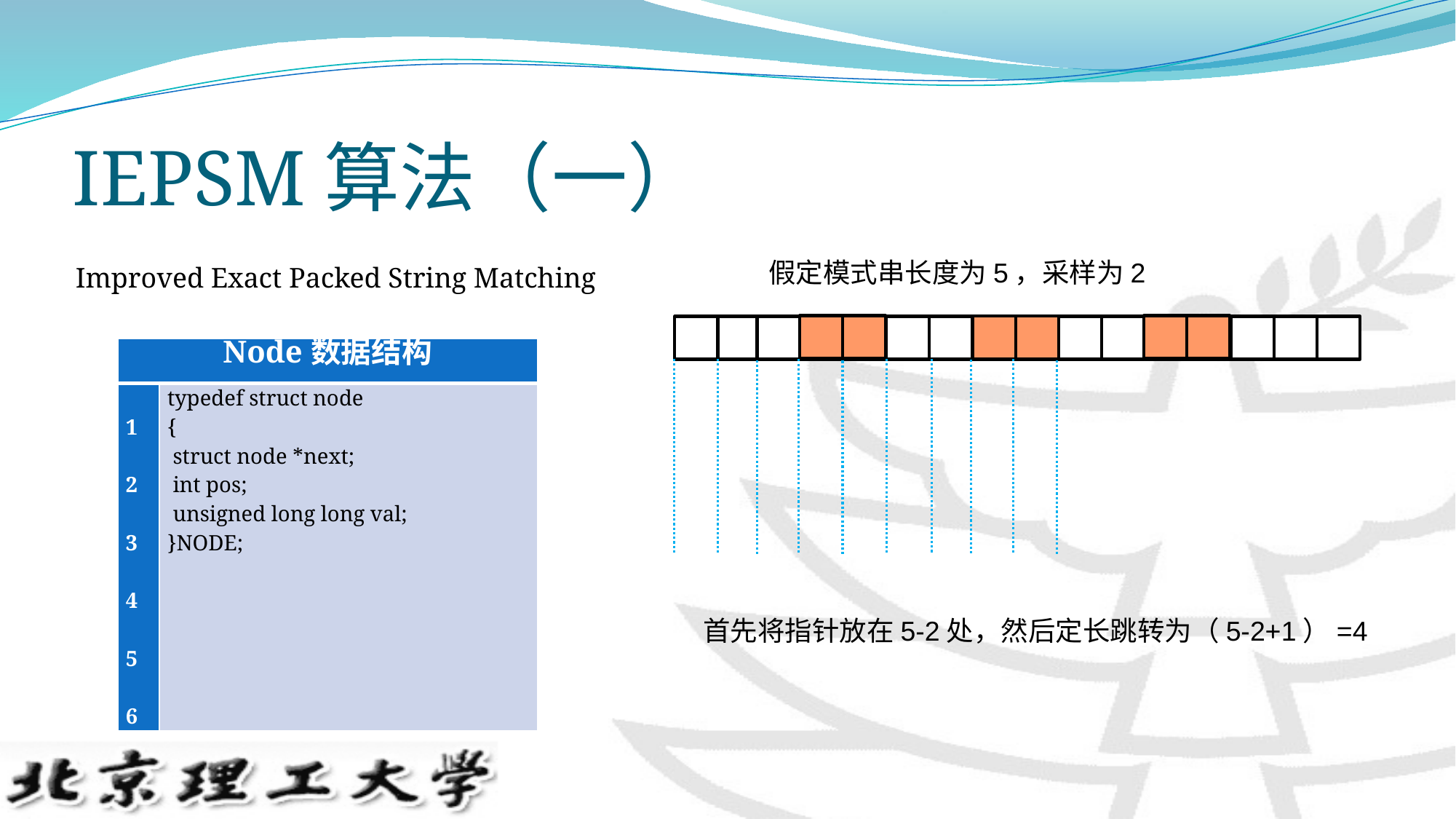

# IEPSM算法（一）
假定模式串长度为5，采样为2
Improved Exact Packed String Matching

| Node数据结构 |  |
| --- | --- |
| 01 02 03 04 05 06 | typedef struct node { struct node \*next; int pos; unsigned long long val; }NODE; |
首先将指针放在5-2处，然后定长跳转为（5-2+1）=4